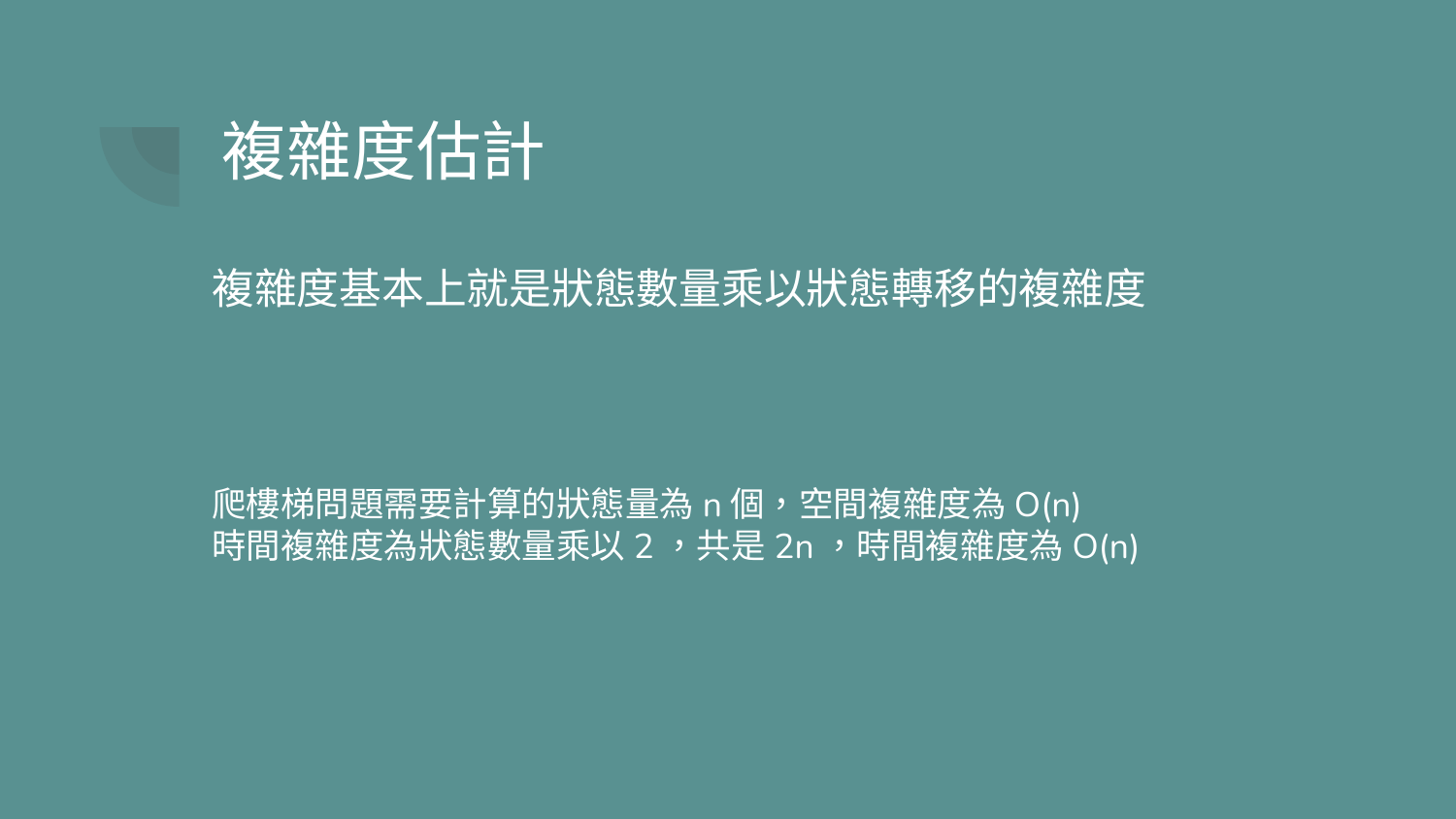

# 複雜度估計
複雜度基本上就是狀態數量乘以狀態轉移的複雜度

爬樓梯問題需要計算的狀態量為n個，空間複雜度為O(n)
時間複雜度為狀態數量乘以2，共是2n，時間複雜度為O(n)